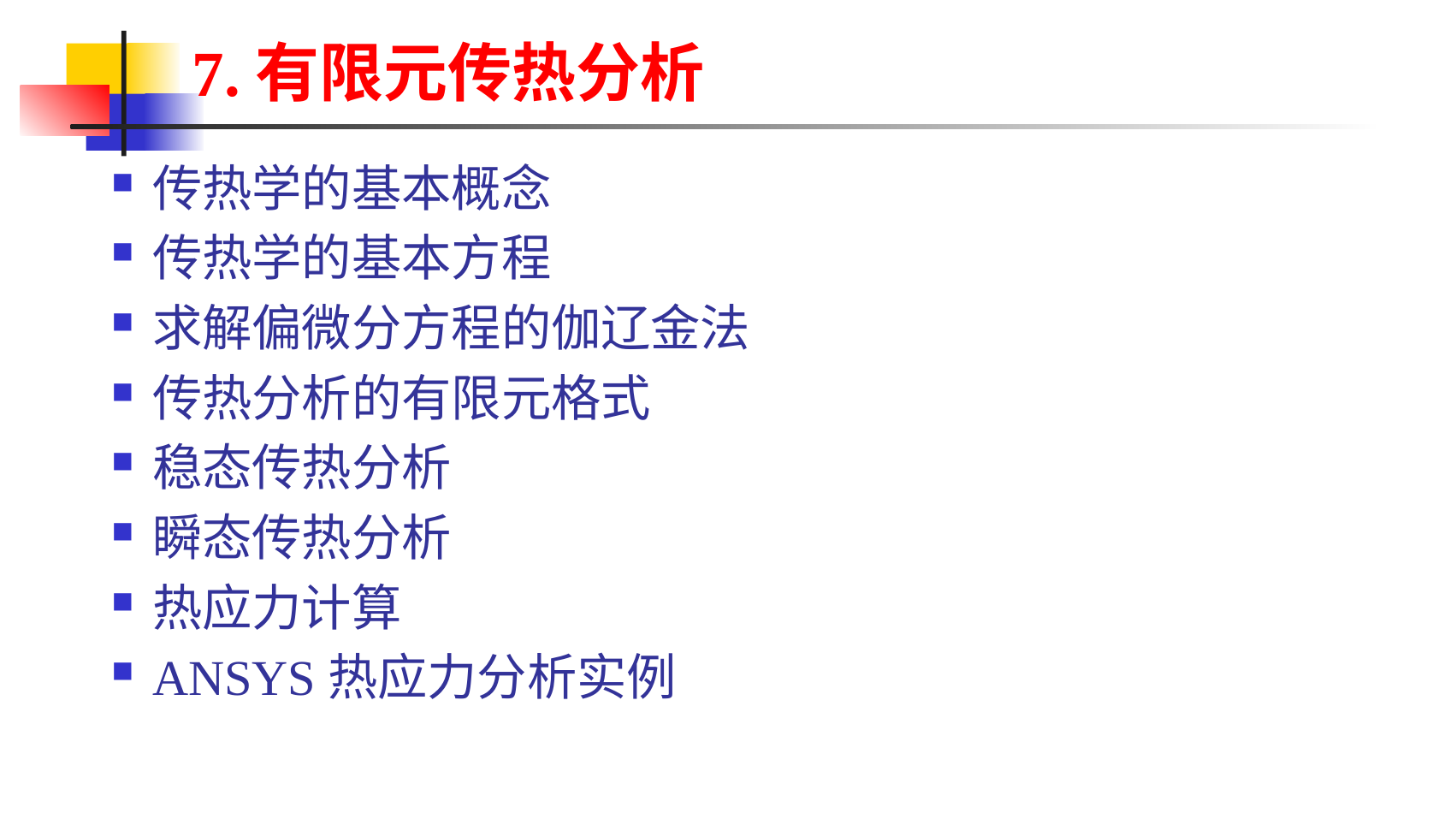

# 7.有限元传热分析
传热学的基本概念
传热学的基本方程
求解偏微分方程的伽辽金法
传热分析的有限元格式
稳态传热分析
瞬态传热分析
热应力计算
ANSYS热应力分析实例